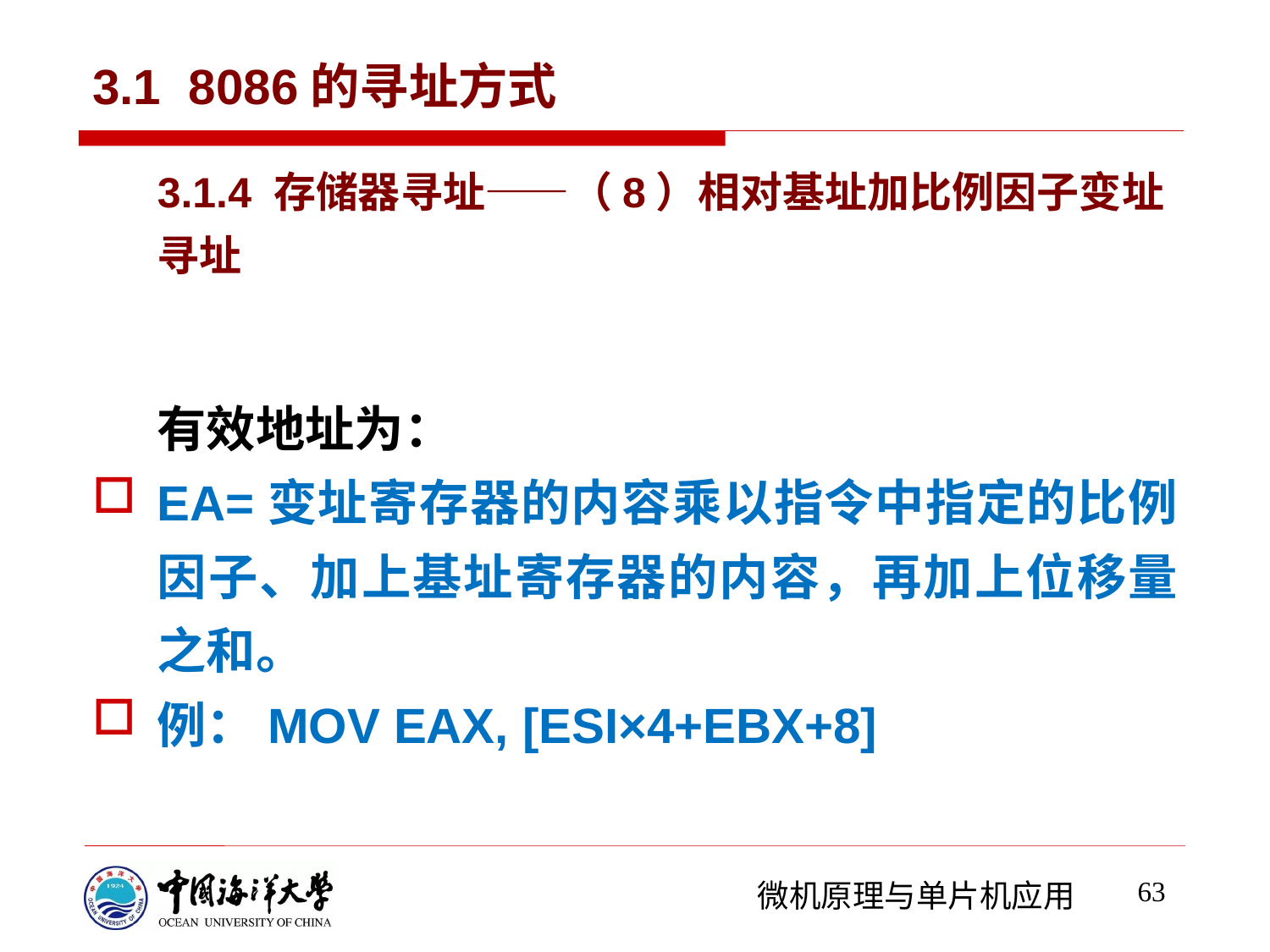

# 3.1  8086的寻址方式
3.1.4 存储器寻址——（8）相对基址加比例因子变址寻址

有效地址为：
EA=变址寄存器的内容乘以指令中指定的比例因子、加上基址寄存器的内容，再加上位移量之和。
例：MOV EAX, [ESI×4+EBX+8]

63